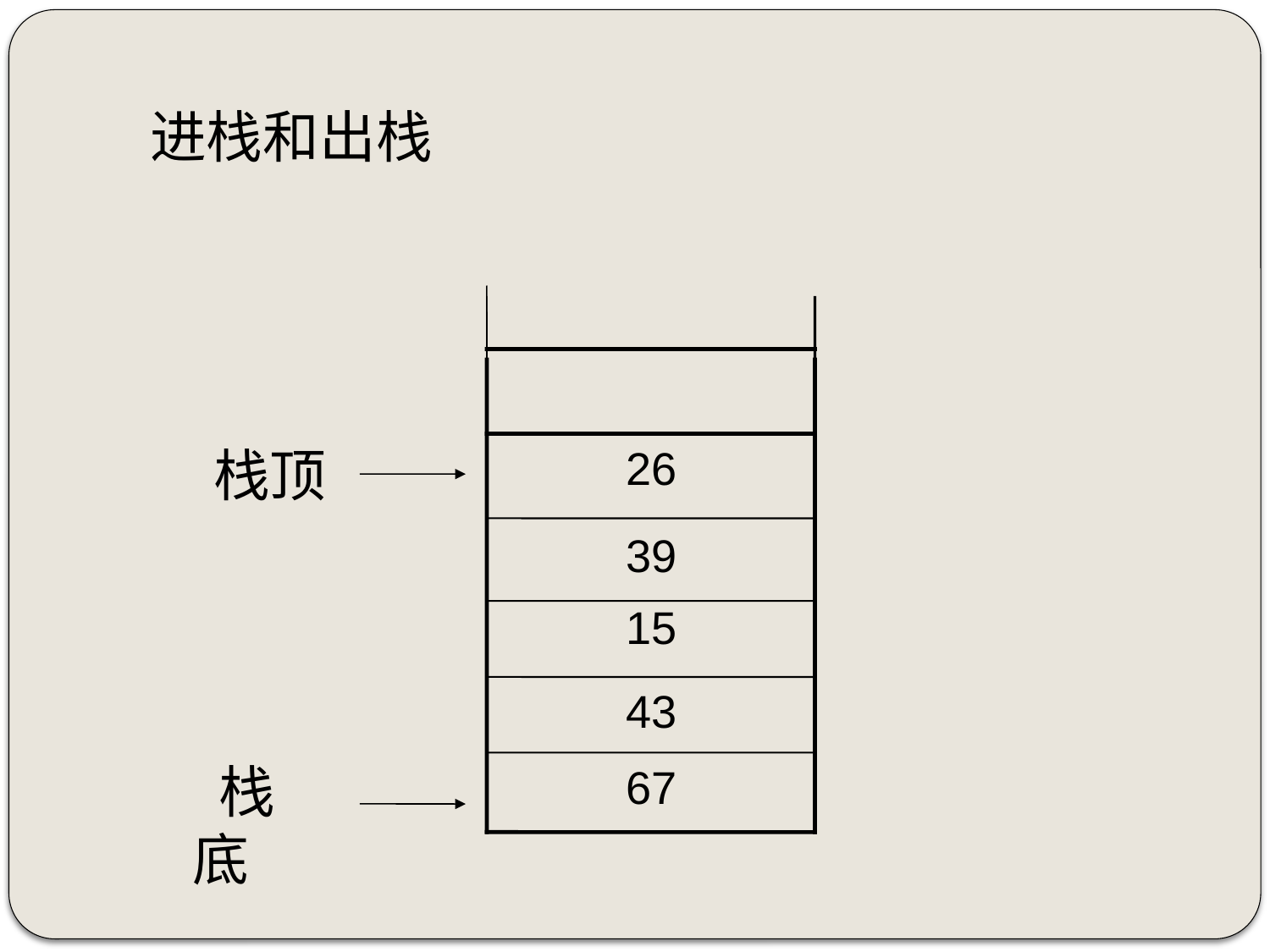

进栈和出栈

栈顶
          26

          39

          15

          43

 栈底
          67